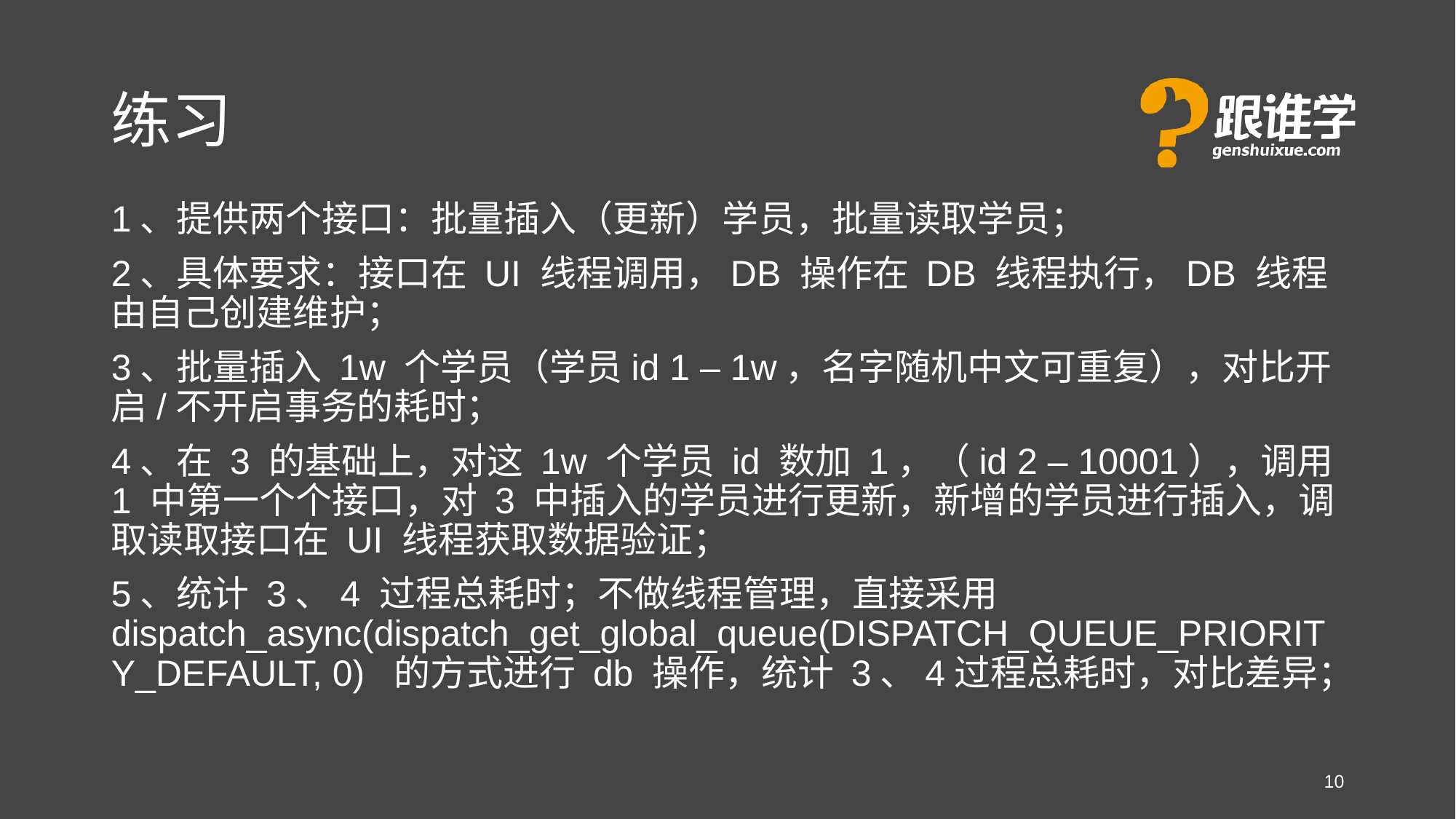

# 练习
1、提供两个接口：批量插入（更新）学员，批量读取学员；
2、具体要求：接口在 UI 线程调用，DB 操作在 DB 线程执行，DB 线程由自己创建维护；
3、批量插入 1w 个学员（学员id 1 – 1w，名字随机中文可重复），对比开启/不开启事务的耗时；
4、在 3 的基础上，对这 1w 个学员 id 数加 1，（id 2 – 10001），调用 1 中第一个个接口，对 3 中插入的学员进行更新，新增的学员进行插入，调取读取接口在 UI 线程获取数据验证；
5、统计 3、4 过程总耗时；不做线程管理，直接采用 dispatch_async(dispatch_get_global_queue(DISPATCH_QUEUE_PRIORITY_DEFAULT, 0)  的方式进行 db 操作，统计 3、4过程总耗时，对比差异；

### Chart

| Category |
|---|
10